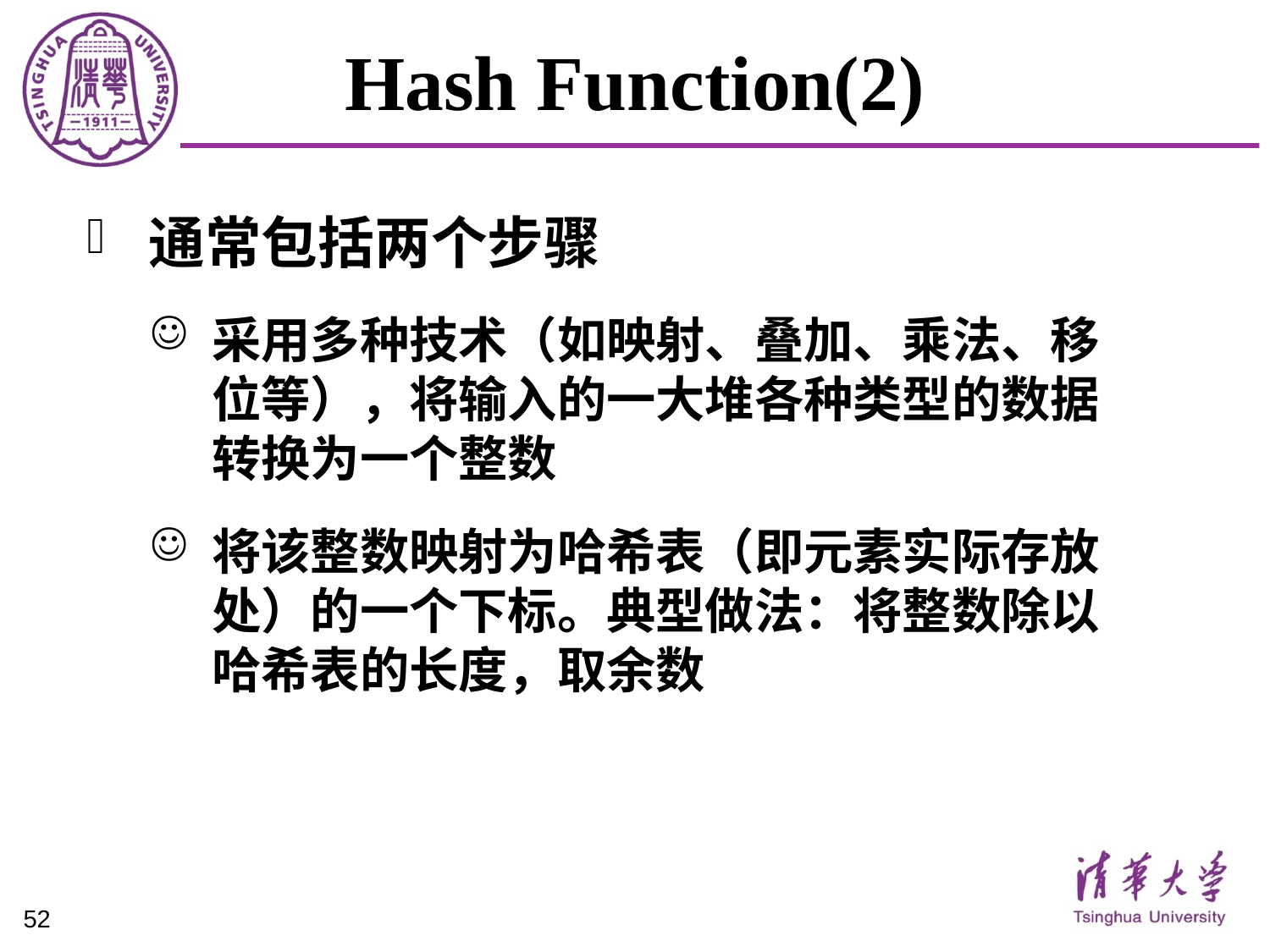

# Hash Function(2)
通常包括两个步骤
采用多种技术（如映射、叠加、乘法、移位等），将输入的一大堆各种类型的数据转换为一个整数
将该整数映射为哈希表（即元素实际存放处）的一个下标。典型做法：将整数除以哈希表的长度，取余数
52